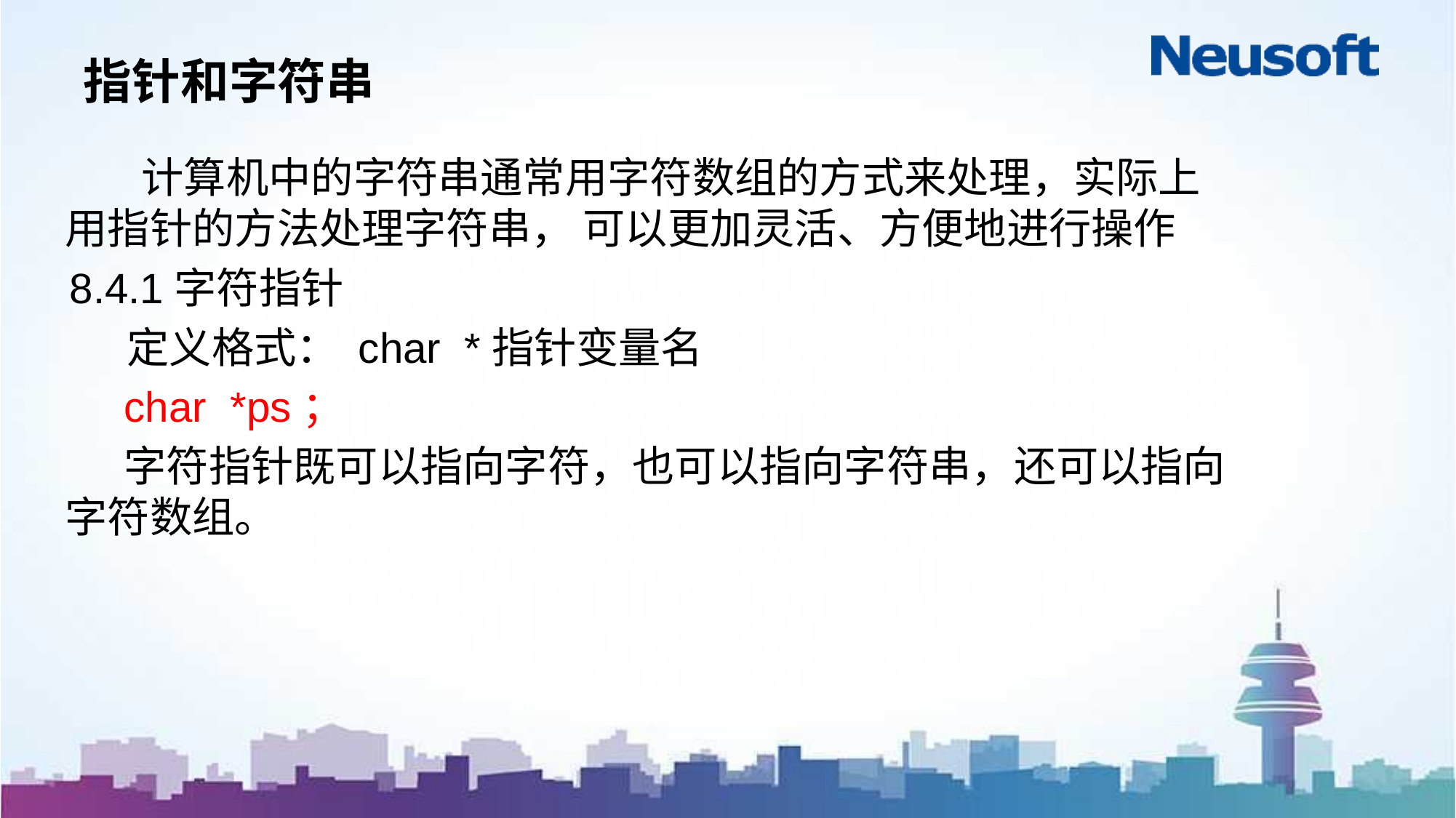

# 指针和字符串
       计算机中的字符串通常用字符数组的方式来处理，实际上用指针的方法处理字符串， 可以更加灵活、方便地进行操作
8.4.1字符指针
     定义格式： char  *指针变量名
char  *ps；
字符指针既可以指向字符，也可以指向字符串，还可以指向字符数组。